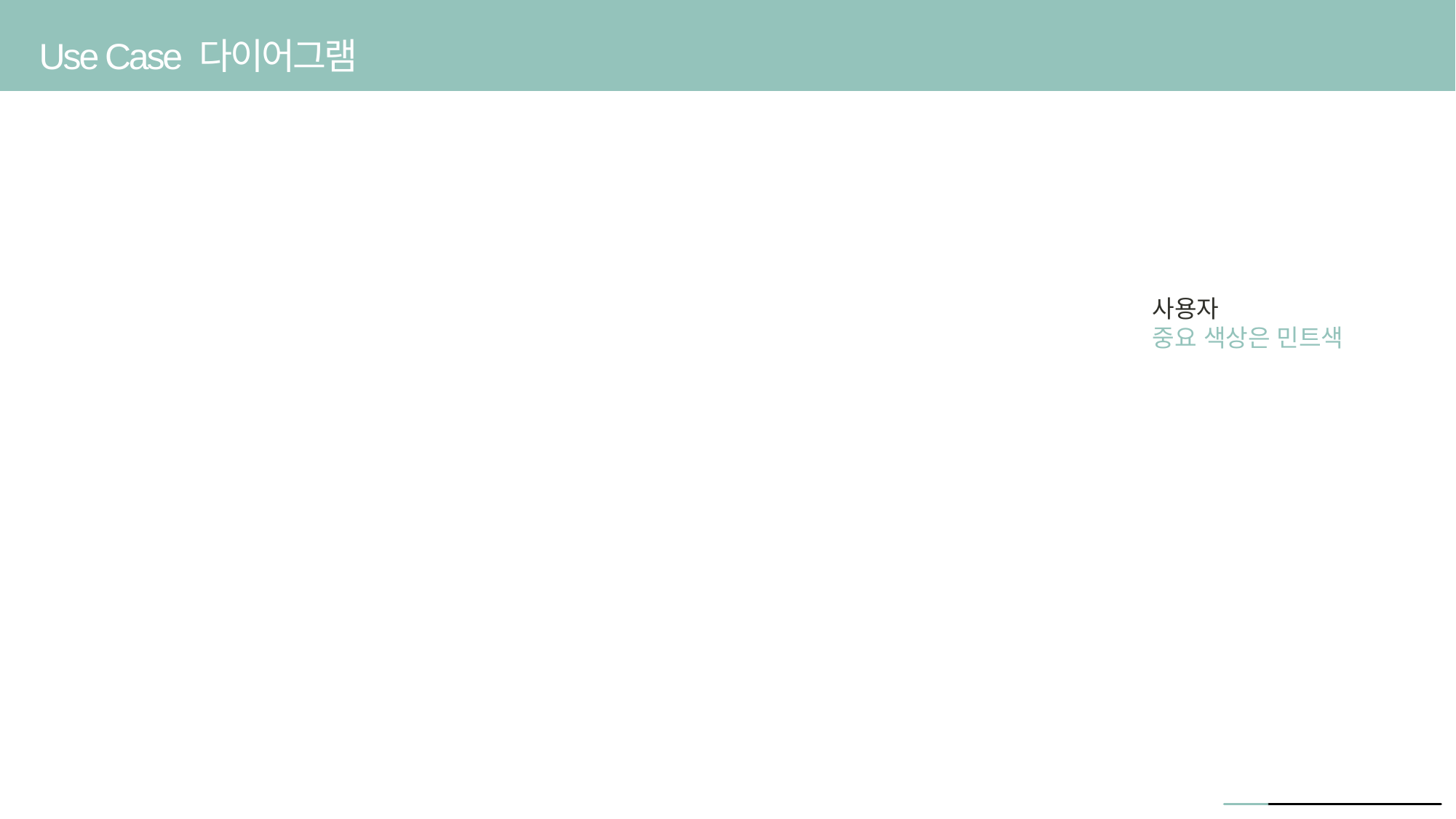

Use Case 다이어그램
사용자
중요 색상은 민트색